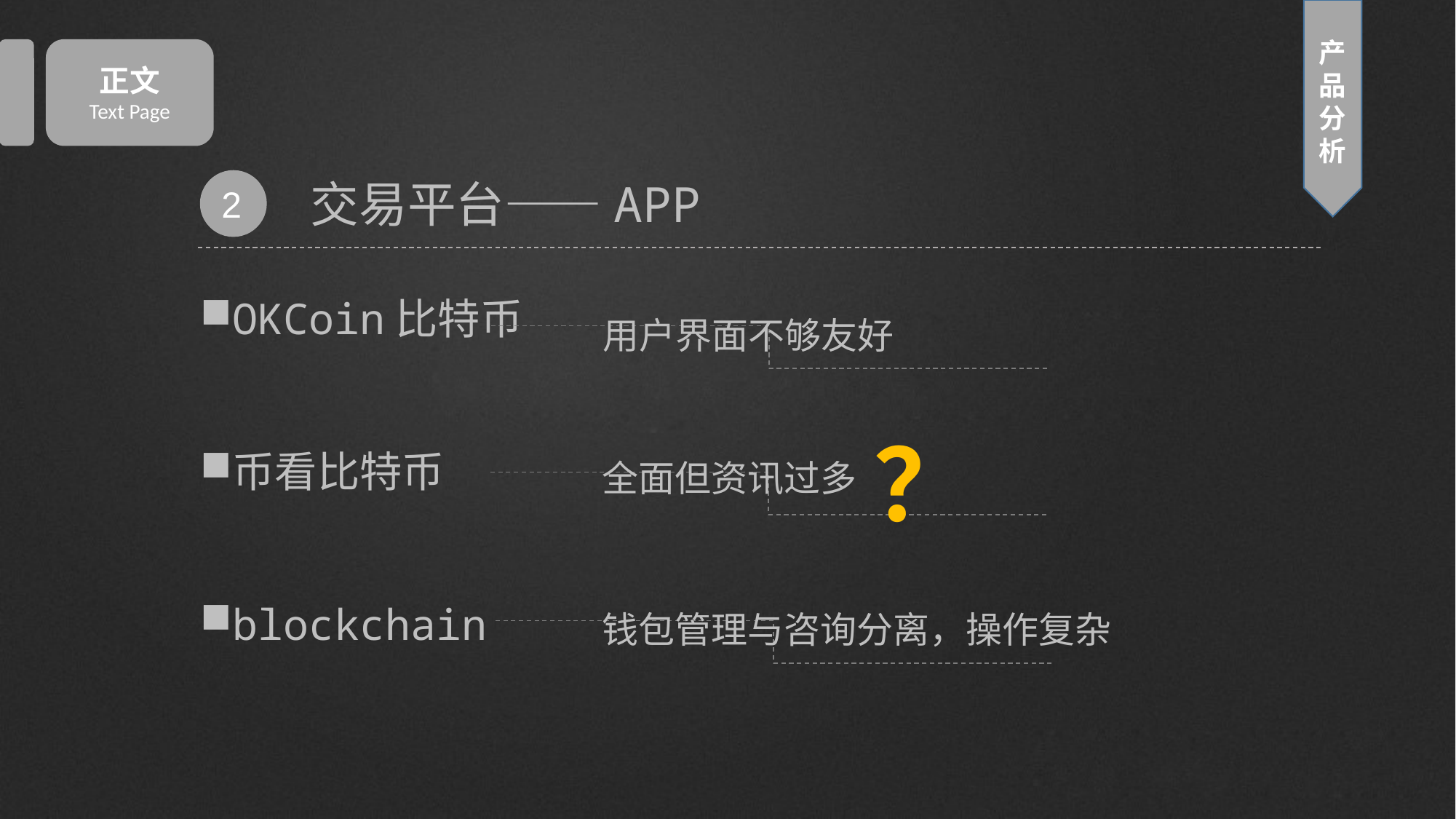

正文
Text Page
产品分析
交易平台——APP
2

OKCoin比特币

币看比特币

blockchain
用户界面不够友好
？
全面但资讯过多
钱包管理与咨询分离，操作复杂